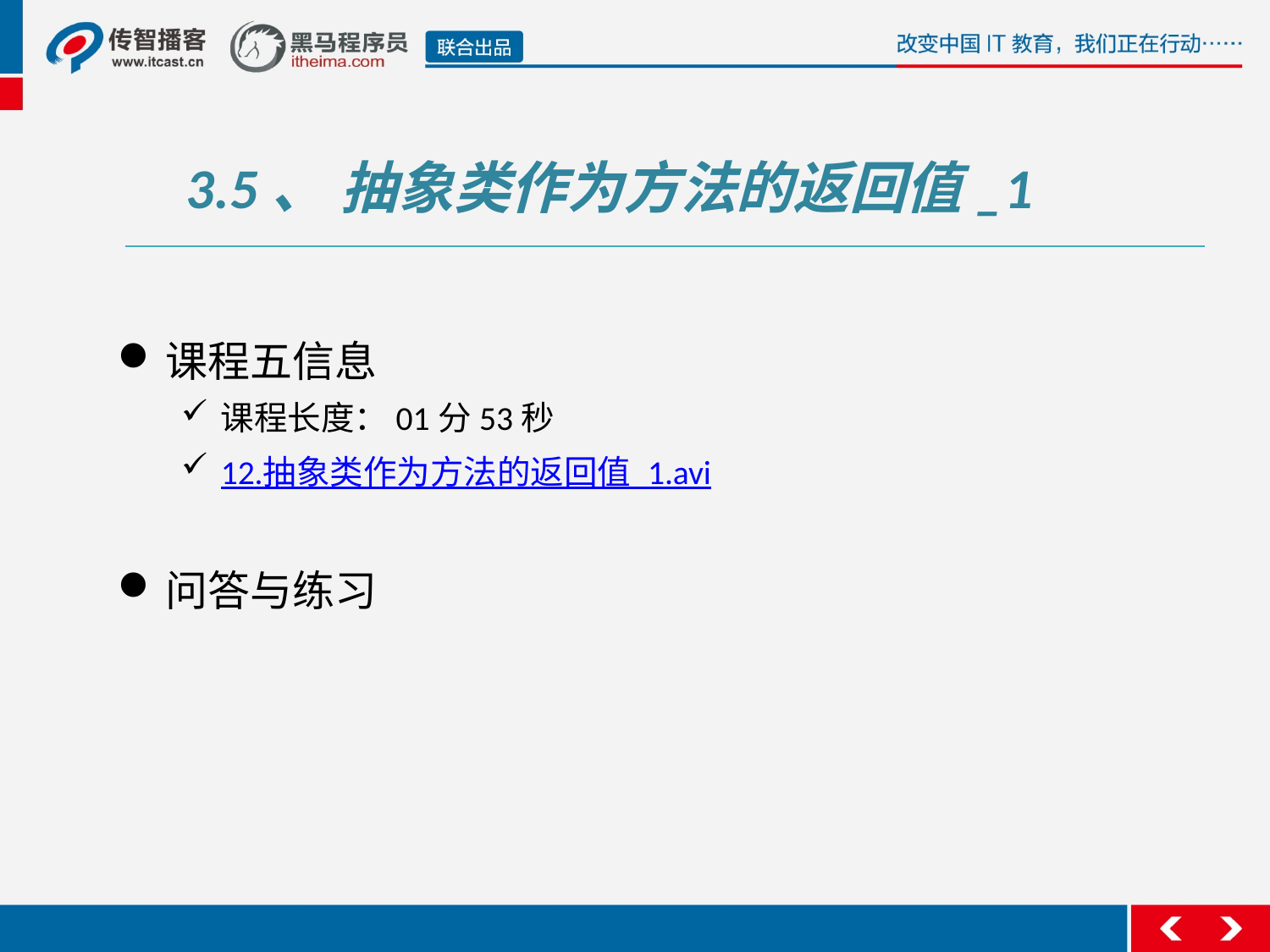

3.5、 抽象类作为方法的返回值_1

课程五信息
课程长度：01分53秒
12.抽象类作为方法的返回值_1.avi

问答与练习